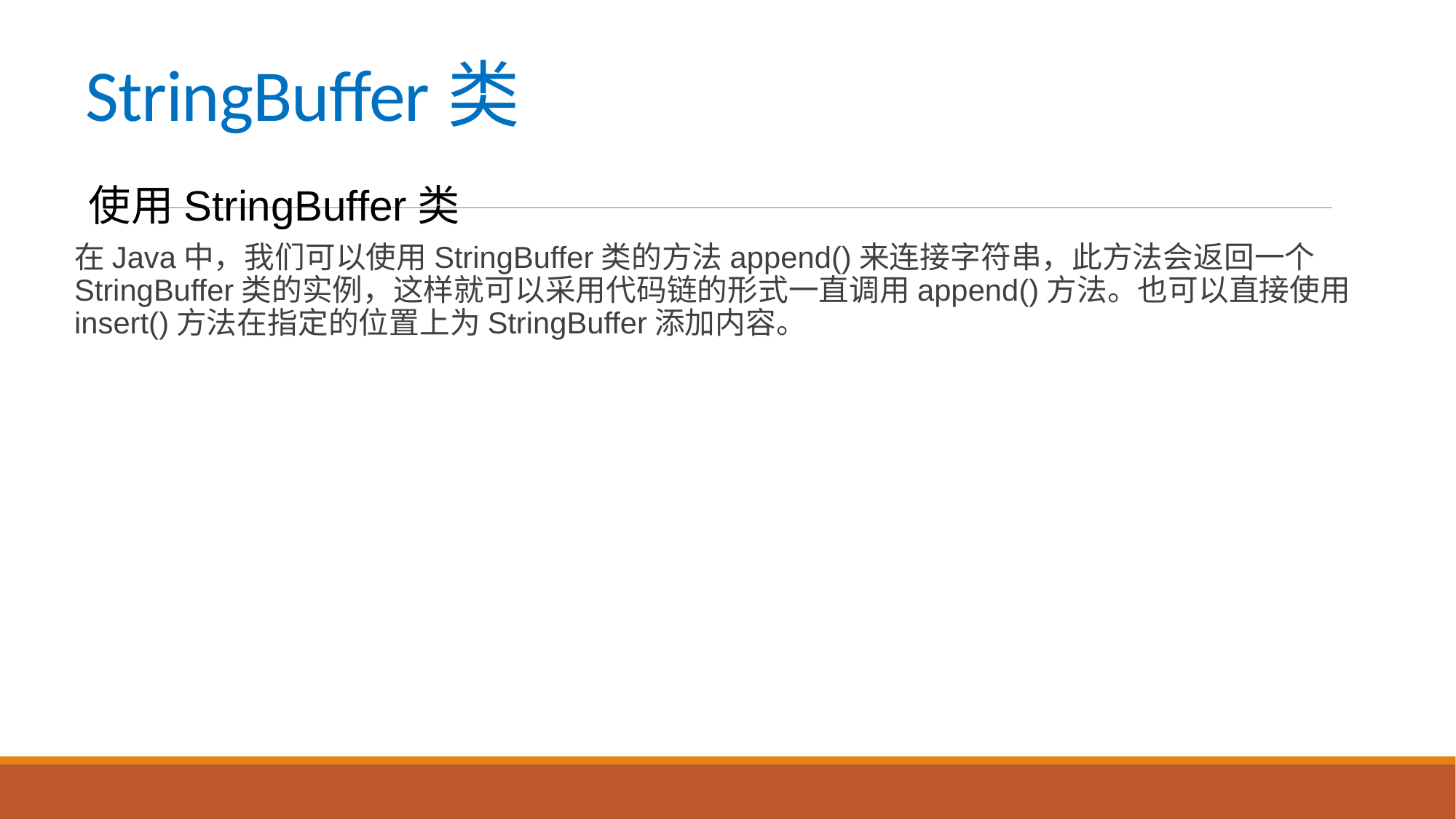

# StringBuffer类
使用StringBuffer类
在Java中，我们可以使用StringBuffer类的方法append()来连接字符串，此方法会返回一个StringBuffer类的实例，这样就可以采用代码链的形式一直调用append()方法。也可以直接使用insert()方法在指定的位置上为StringBuffer添加内容。